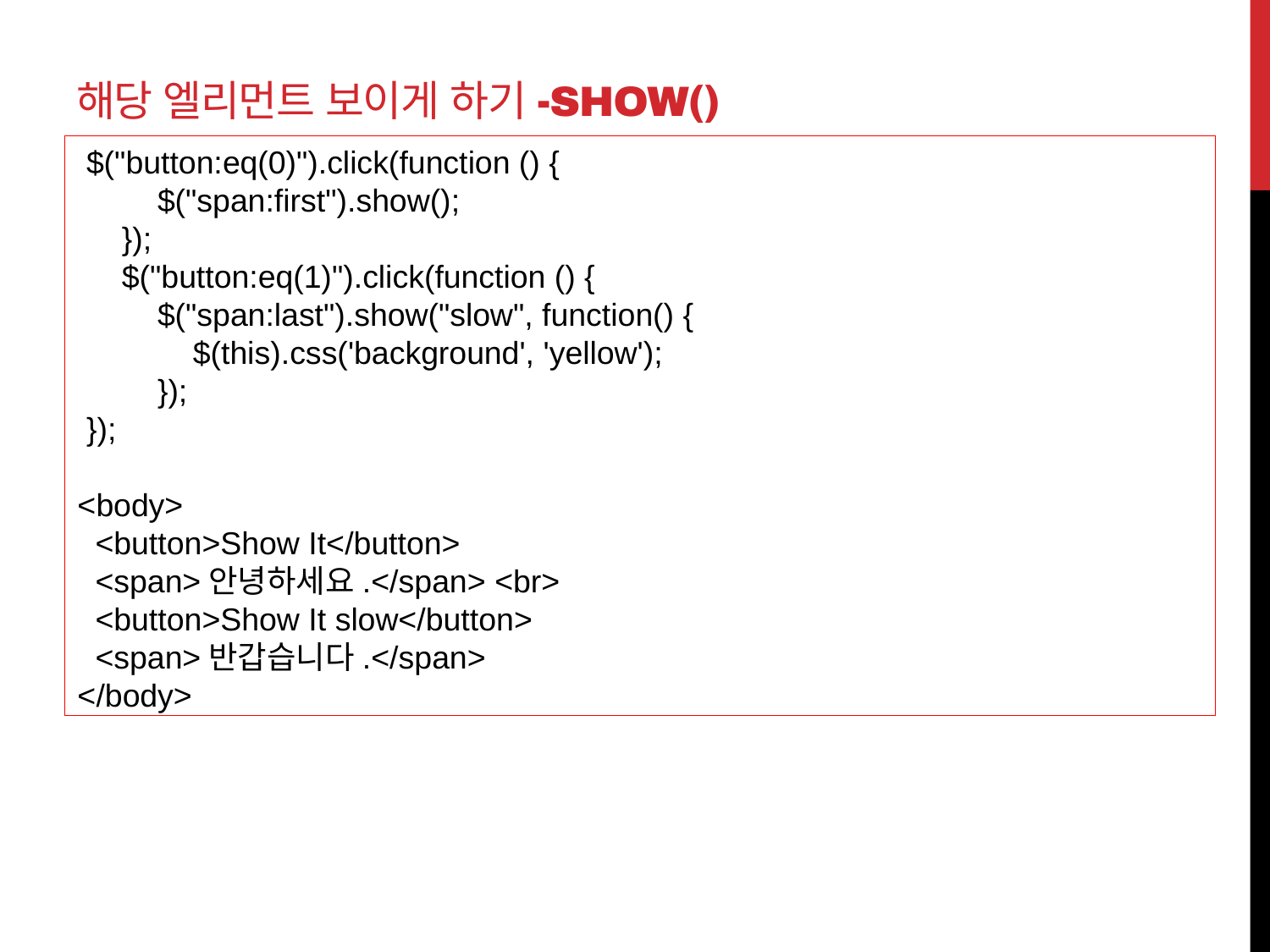

# 해당 엘리먼트 보이게 하기-show()
 $("button:eq(0)").click(function () {
         $("span:first").show();
     });
     $("button:eq(1)").click(function () {
         $("span:last").show("slow", function() {
             $(this).css('background', 'yellow');
         });
 });

<body>
  <button>Show It</button>
  <span>안녕하세요.</span> <br>
  <button>Show It slow</button>
  <span>반갑습니다.</span>
</body>